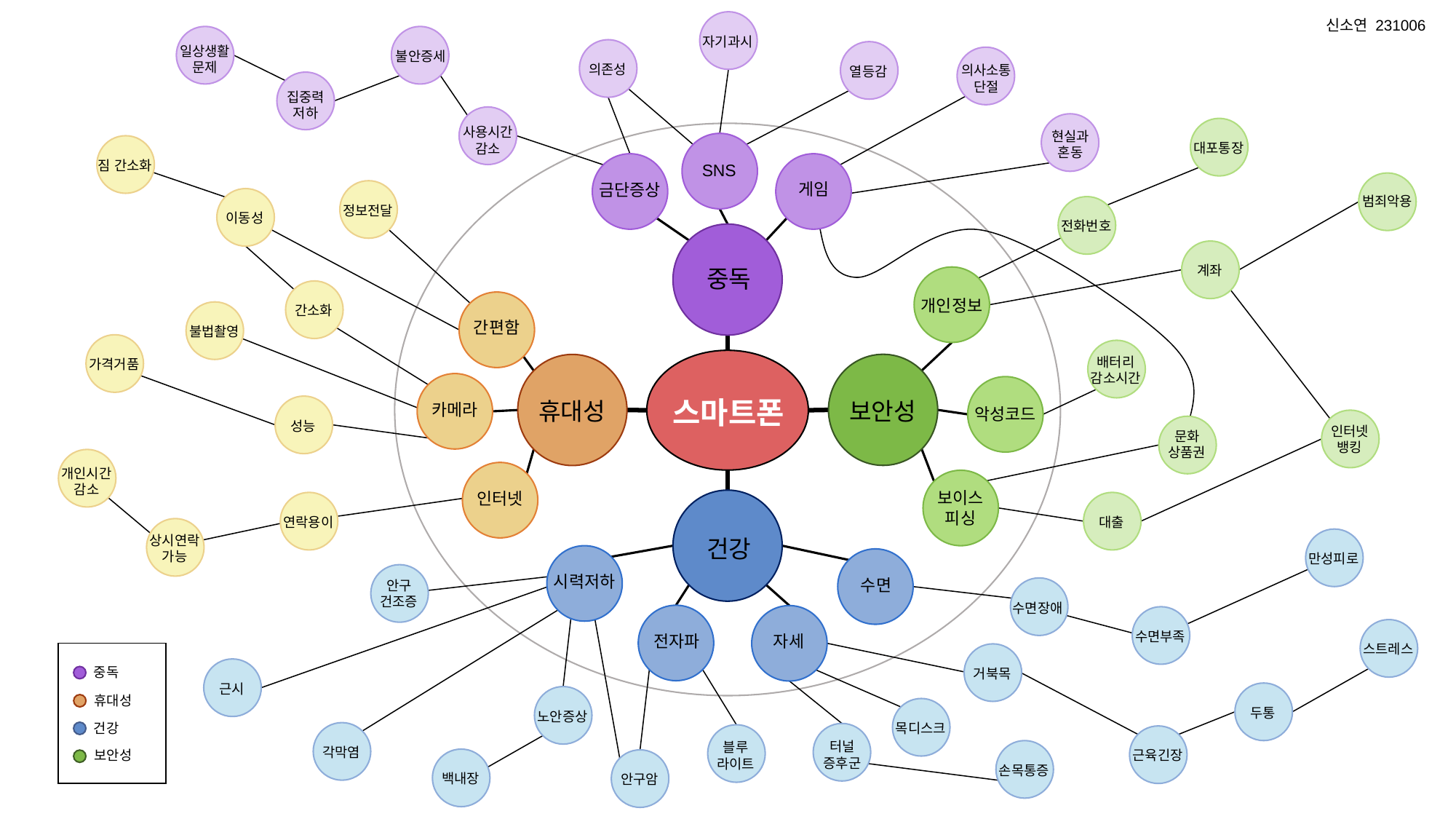

신소연 231006

자기과시
일상생활
문제

불안증세

의존성
의사소통
단절
열등감

집중력
저하

사용시간
감소

현실과
혼동

대포통장

짐 간소화

SNS

게임
금단증상

범죄악용

정보전달

이동성
전화번호

계좌
중독

개인정보

간소화

간편함
불법촬영

배터리
감소시간

가격거품

스마트폰
휴대성
보안성
카메라

악성코드

성능

인터넷
뱅킹
문화
상품권

개인시간
감소

보이스
피싱
인터넷

연락용이
대출

상시연락
가능
건강

만성피로

시력저하
수면
안구
건조증

수면장애

수면부족
전자파
자세
스트레스

중독

거북목

근시

휴대성

두통
노안증상
건강
목디스크

터널
증후군
블루
라이트
각막염

보안성
근육긴장

손목통증
백내장
안구암